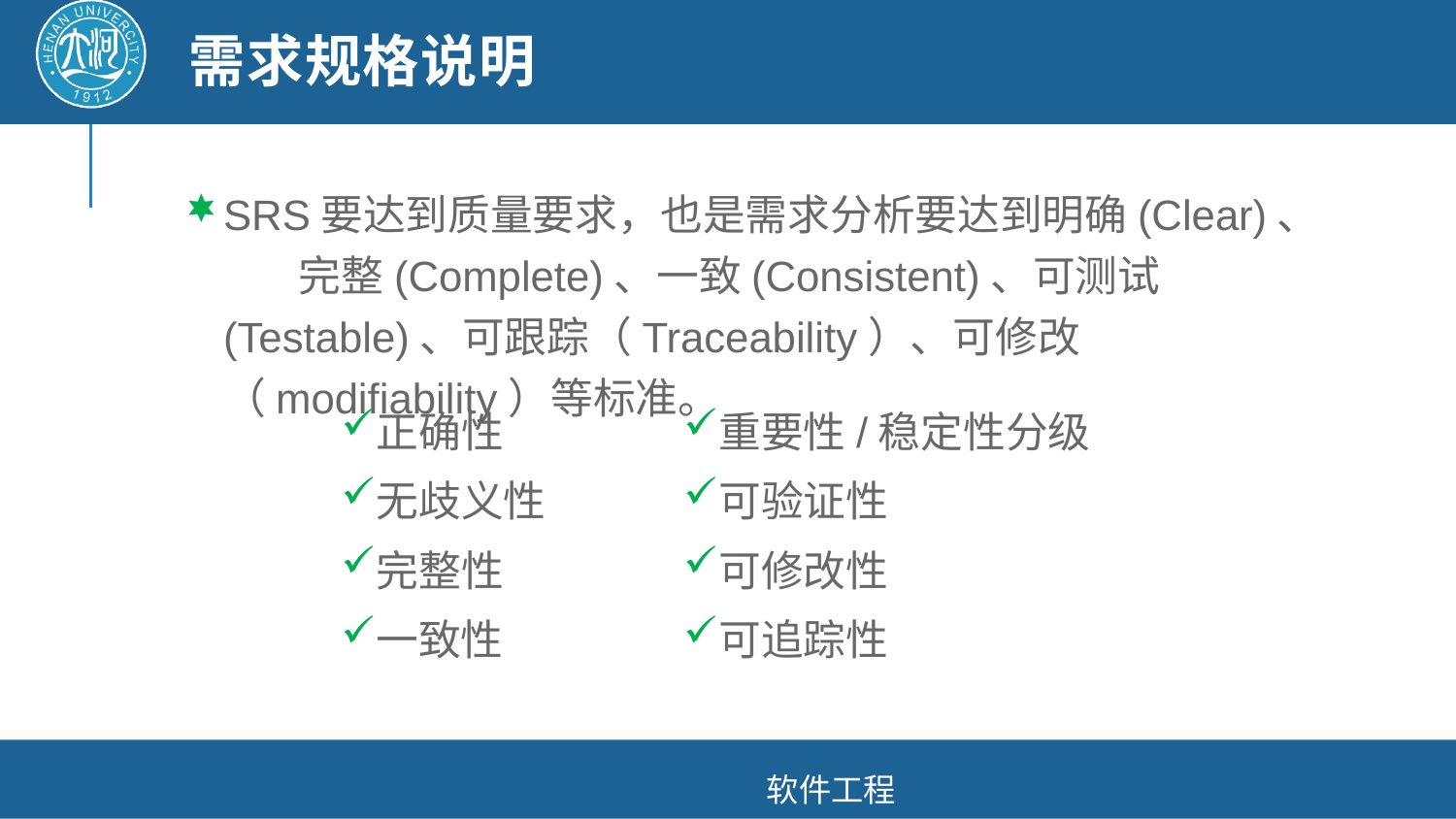

# 需求规格说明
SRS要达到质量要求，也是需求分析要达到明确(Clear)、         完整(Complete)、一致(Consistent)、可测试 (Testable)、可跟踪（Traceability）、可修改（modifiability）等标准。
正确性
无歧义性
完整性
一致性
重要性/稳定性分级
可验证性
可修改性
可追踪性

软件工程
33